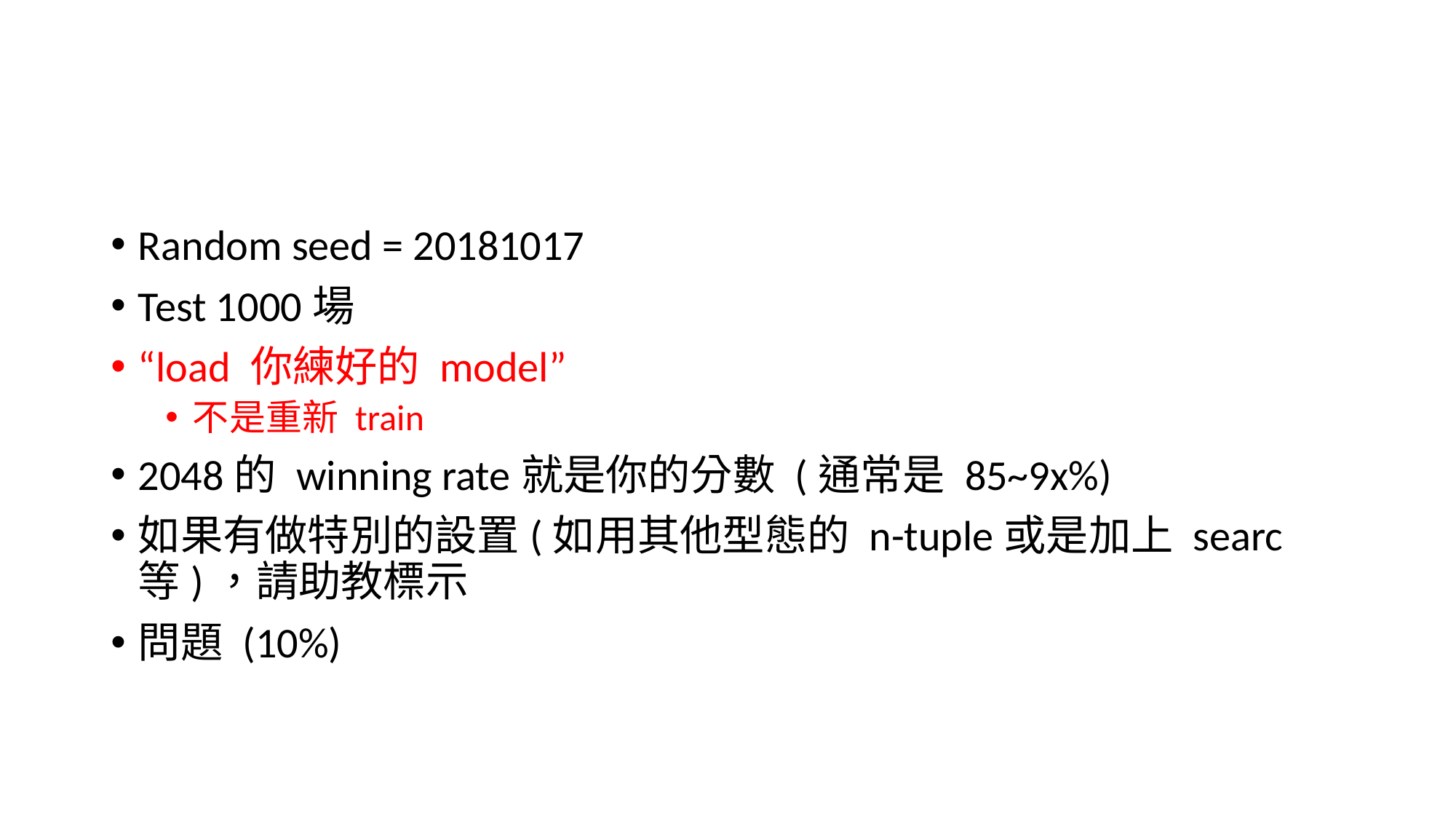

#
Random seed = 20181017
Test 1000場
“load 你練好的 model”
不是重新 train
2048的 winning rate就是你的分數 (通常是 85~9x%)
如果有做特別的設置(如用其他型態的 n-tuple或是加上 searc等)，請助教標示
問題 (10%)